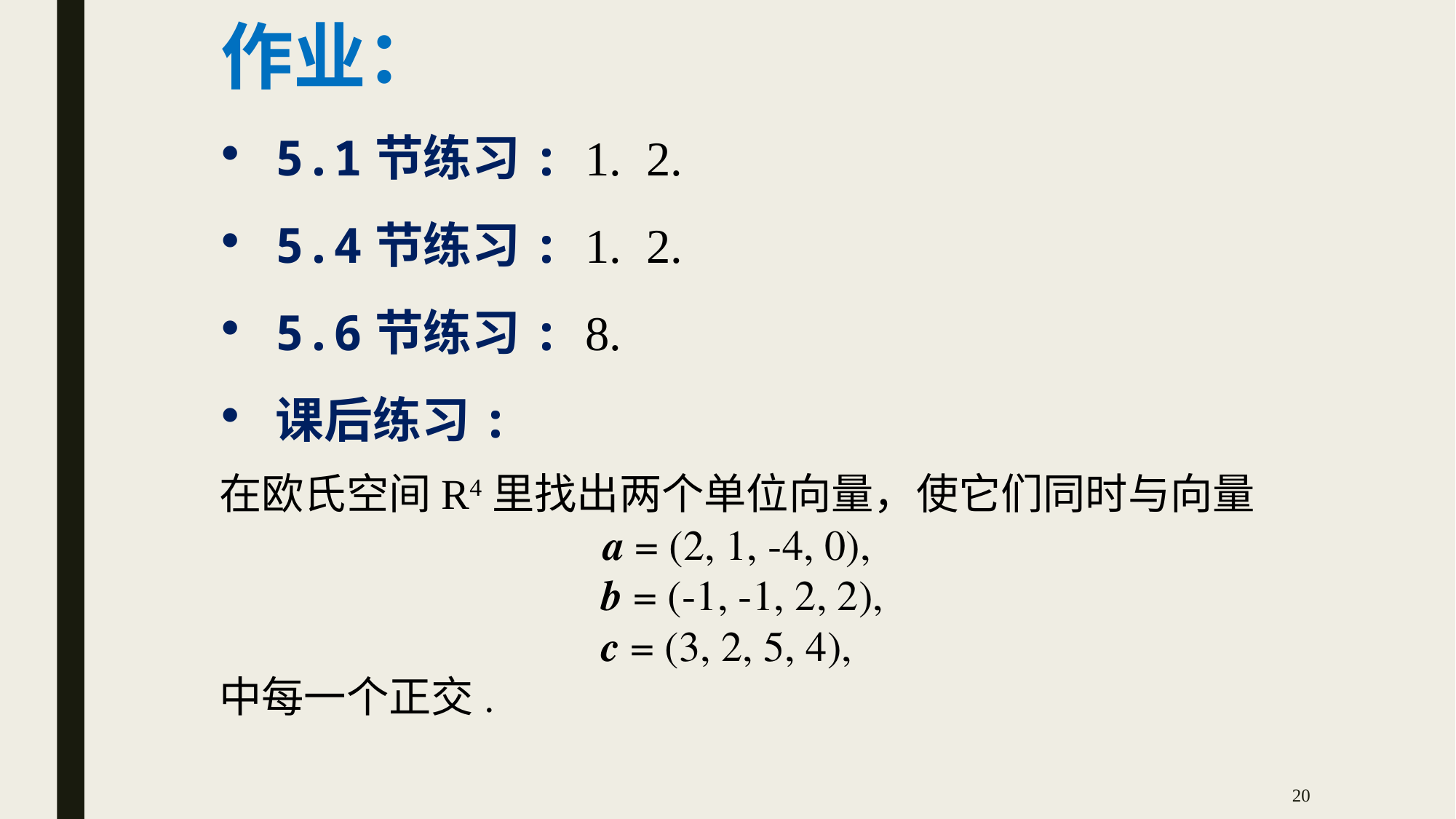

作业：
5.1节练习:  1.  2.
5.4节练习:  1.  2.
5.6节练习:  8.
课后练习:

在欧氏空间R4里找出两个单位向量，使它们同时与向量
a = (2, 1, -4, 0),
 b = (-1, -1, 2, 2),
c = (3, 2, 5, 4),
中每一个正交.
20